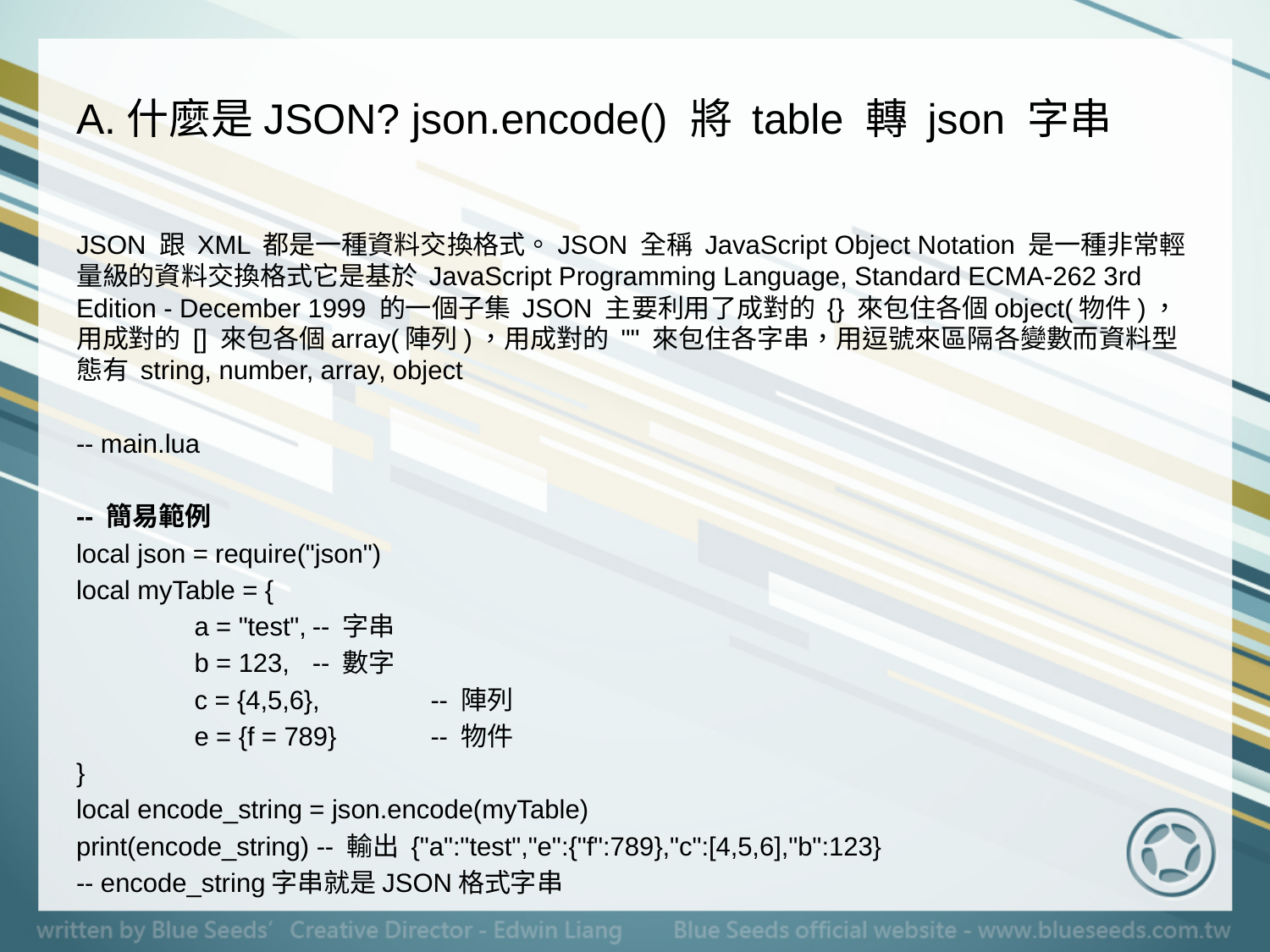

# A.什麼是JSON? json.encode() 將 table 轉 json 字串
JSON 跟 XML 都是一種資料交換格式。JSON 全稱 JavaScript Object Notation 是一種非常輕量級的資料交換格式它是基於 JavaScript Programming Language, Standard ECMA-262 3rd Edition - December 1999 的一個子集 JSON 主要利用了成對的 {} 來包住各個object(物件)，用成對的 [] 來包各個array(陣列)，用成對的 "" 來包住各字串，用逗號來區隔各變數而資料型態有 string, number, array, object

-- main.lua

-- 簡易範例
local json = require("json")
local myTable = {
	a = "test",		-- 字串
	b = 123,		-- 數字
	c = {4,5,6},	-- 陣列
	e = {f = 789} 	-- 物件
}
local encode_string = json.encode(myTable)
print(encode_string) -- 輸出 {"a":"test","e":{"f":789},"c":[4,5,6],"b":123}
-- encode_string字串就是JSON格式字串